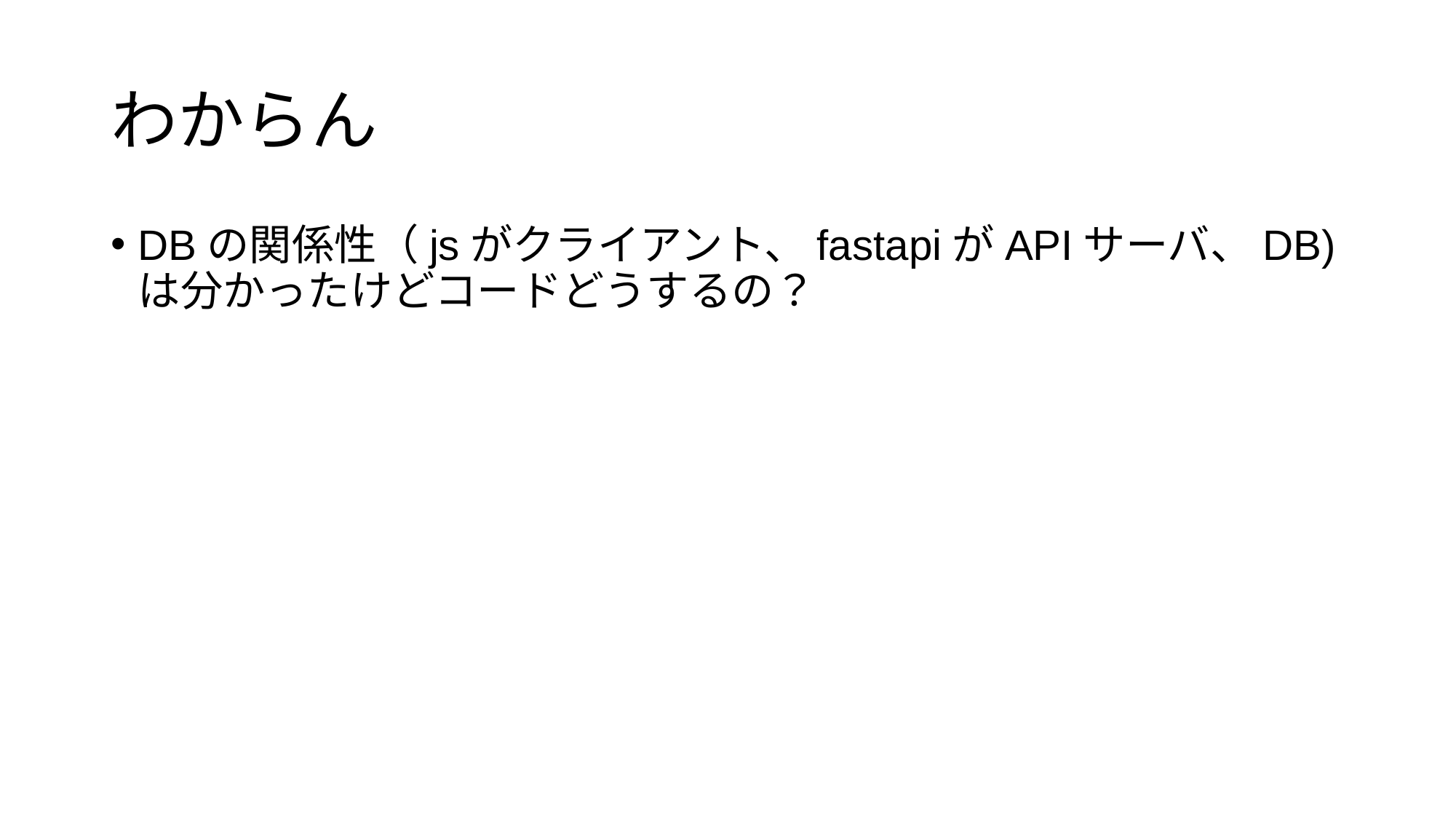

# わからん
DBの関係性（jsがクライアント、fastapiがAPIサーバ、DB)は分かったけどコードどうするの？